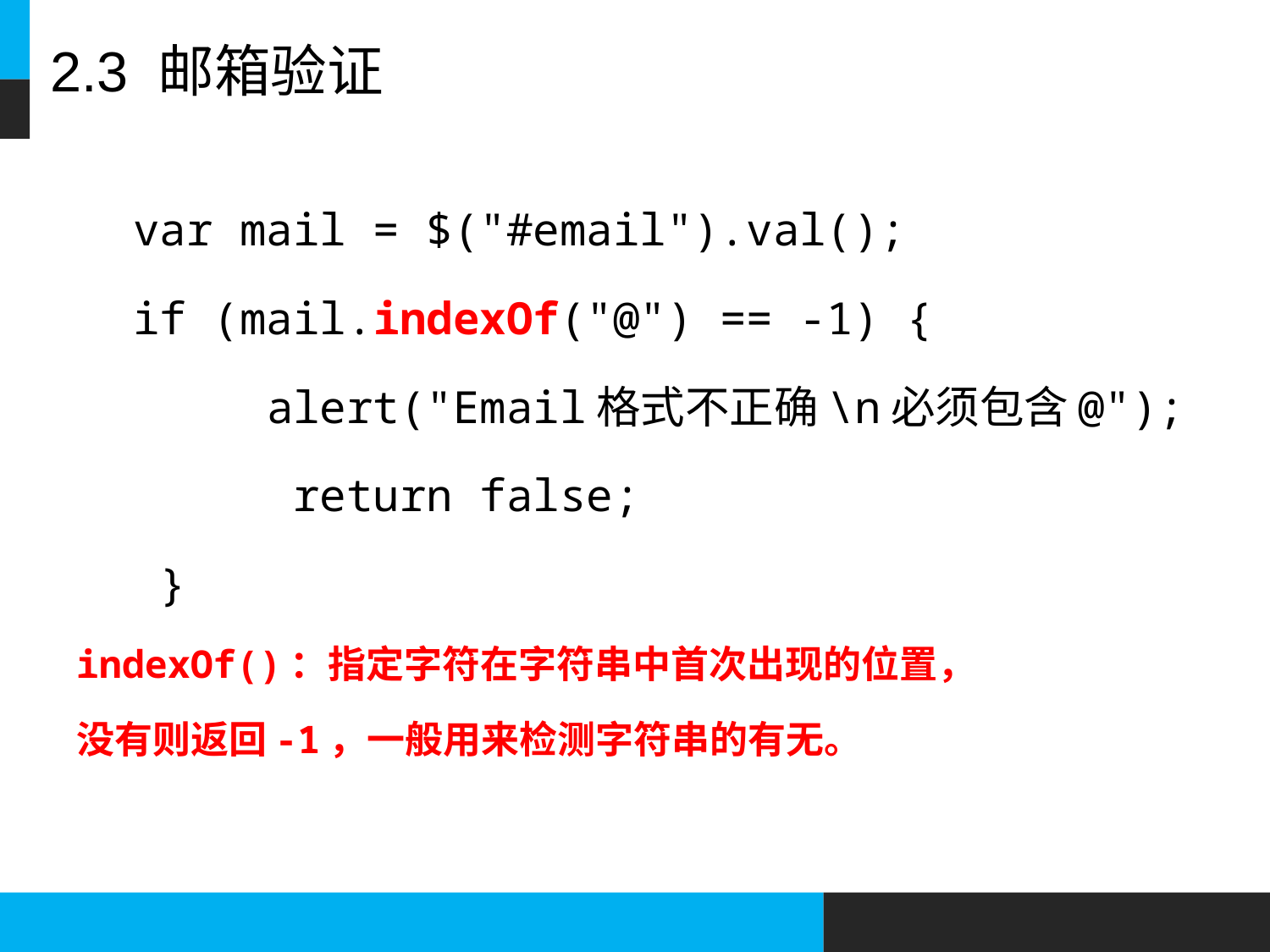

# 2.3 邮箱验证
var mail = $("#email").val();
if (mail.indexOf("@") == -1) {
     alert("Email格式不正确\n必须包含@");
      return false;
 }
indexOf()：指定字符在字符串中首次出现的位置，
没有则返回-1，一般用来检测字符串的有无。